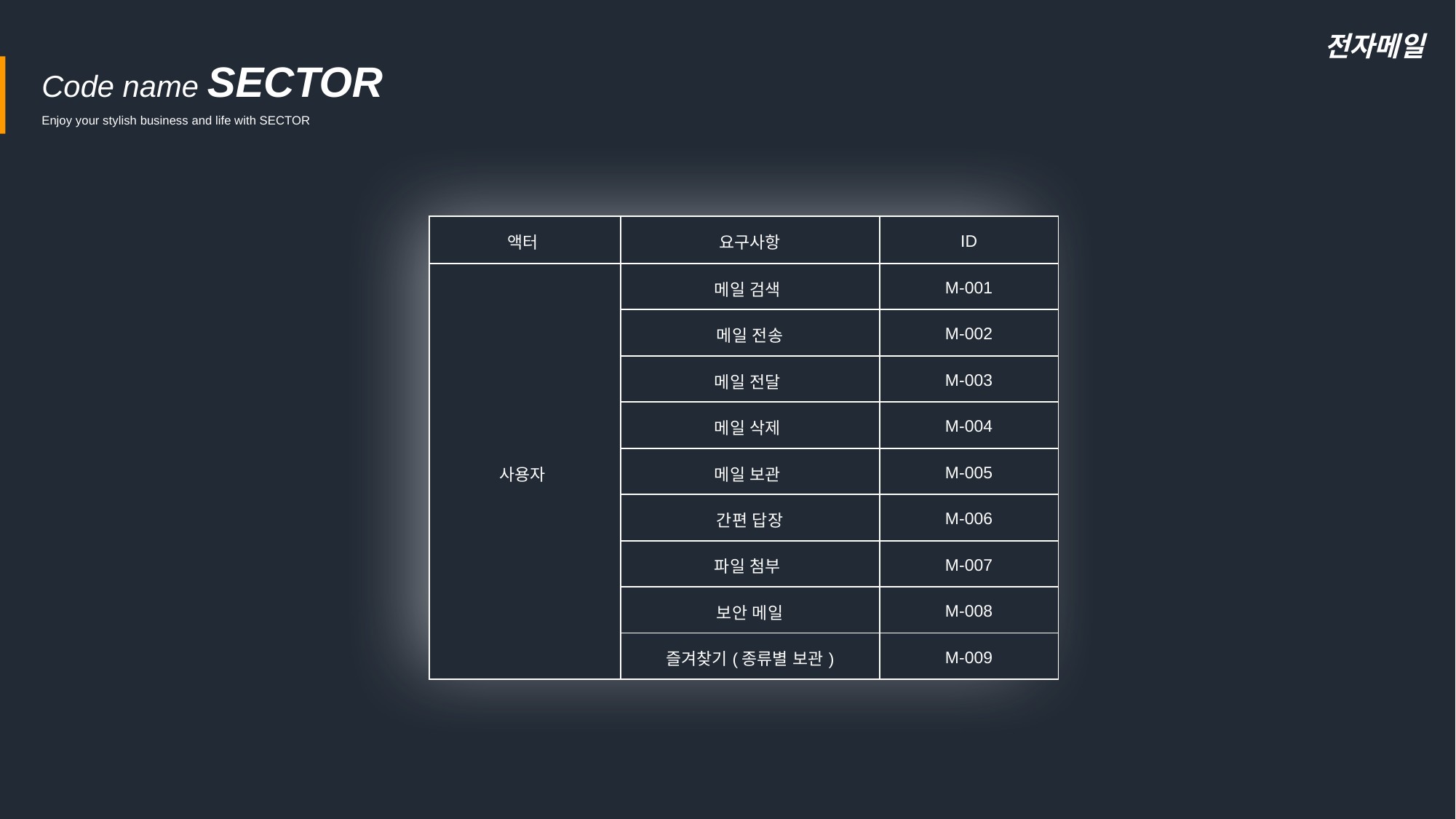

Code name SECTOR
Enjoy your stylish business and life with SECTOR
전자메일

| 액터 | 요구사항 | ID |
| --- | --- | --- |
| 사용자 | 메일 검색 | M-001 |
|  | 메일 전송 | M-002 |
|  | 메일 전달 | M-003 |
|  | 메일 삭제 | M-004 |
|  | 메일 보관 | M-005 |
|  | 간편 답장 | M-006 |
|  | 파일 첨부 | M-007 |
|  | 보안 메일 | M-008 |
|  | 즐겨찾기(종류별 보관) | M-009 |